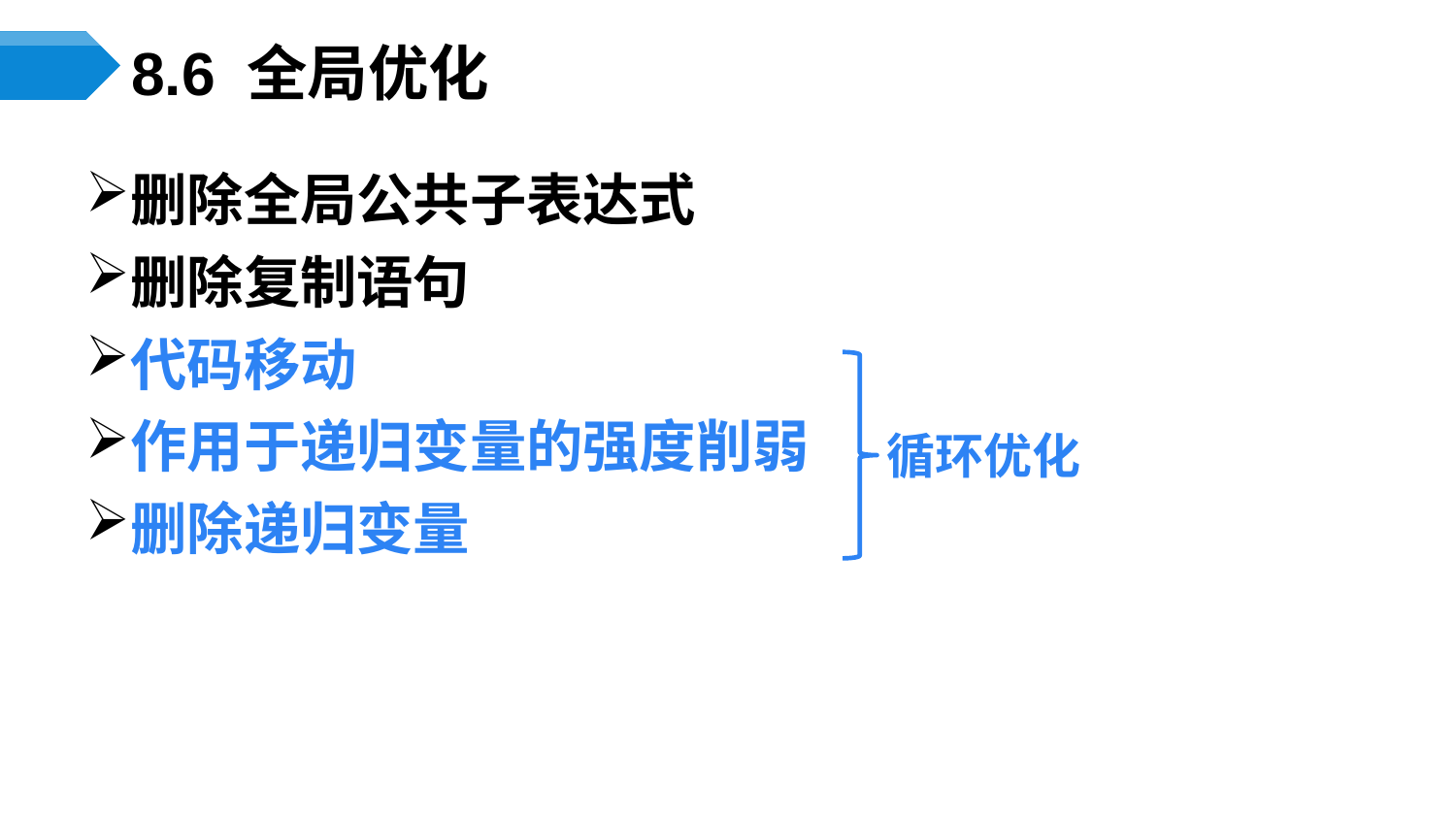

# 8.6 全局优化
删除全局公共子表达式
删除复制语句
代码移动
作用于递归变量的强度削弱
删除递归变量

循环优化